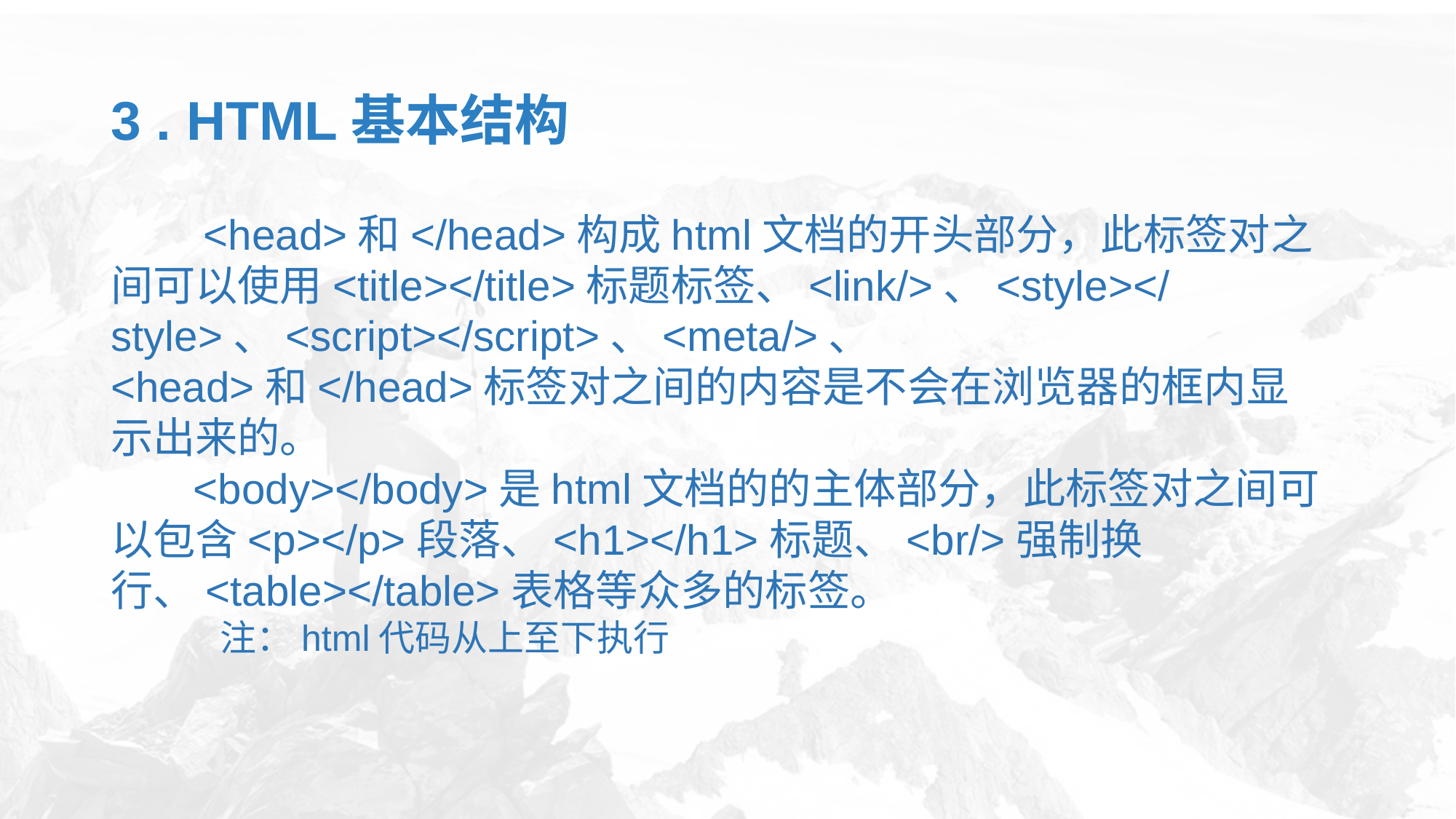

# 3 . HTML基本结构

        <head>和</head>构成html文档的开头部分，此标签对之间可以使用<title></title>标题标签、<link/>、<style></style>、<script></script>、<meta/>、
<head>和</head>标签对之间的内容是不会在浏览器的框内显示出来的。
       <body></body>是html文档的的主体部分，此标签对之间可以包含<p></p>段落、<h1></h1>标题、<br/>强制换行、<table></table>表格等众多的标签。
	注：html代码从上至下执行